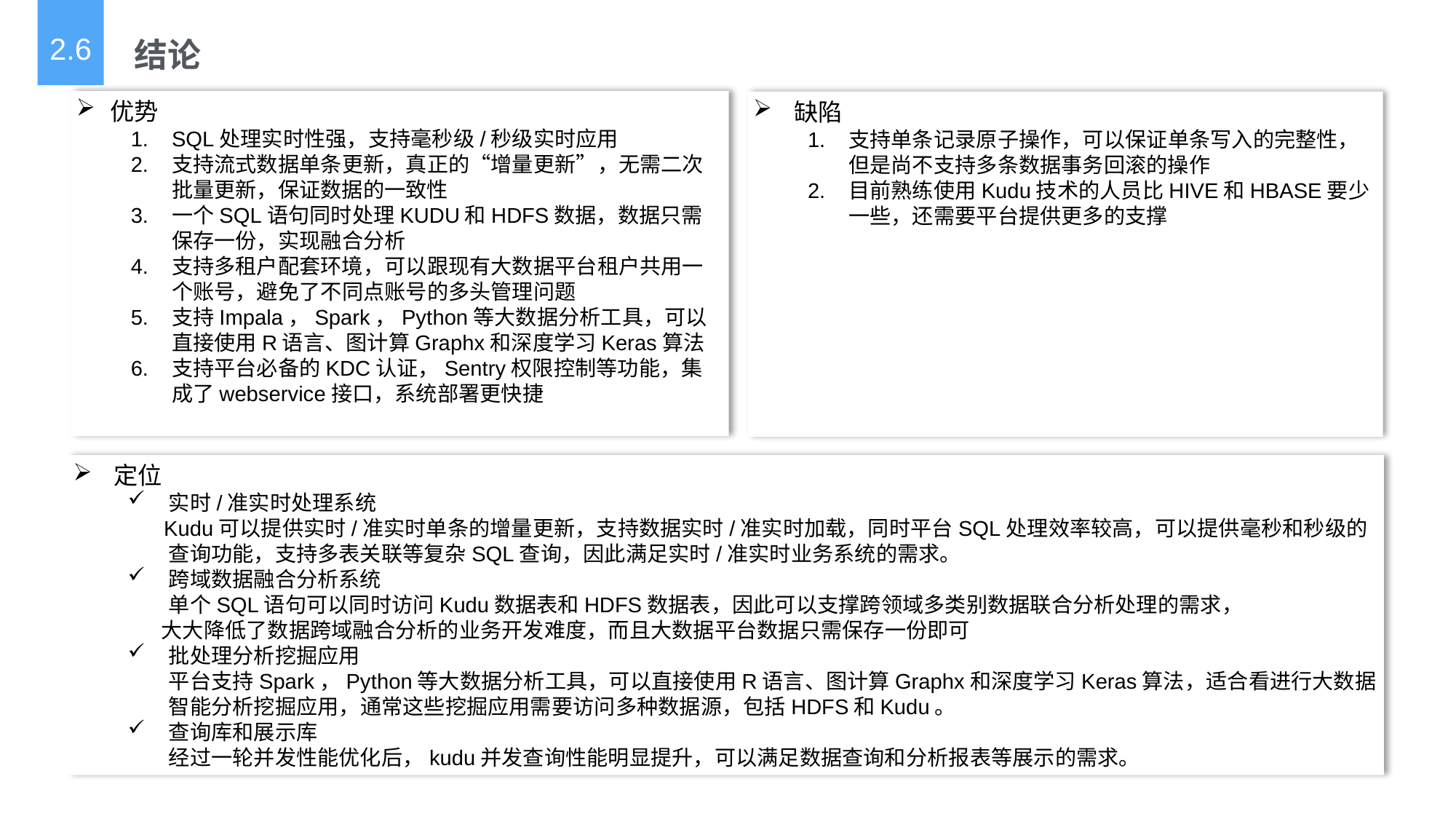

2.6

结论
优势
SQL处理实时性强，支持毫秒级/秒级实时应用
支持流式数据单条更新，真正的“增量更新”，无需二次批量更新，保证数据的一致性
一个SQL语句同时处理KUDU和HDFS数据，数据只需保存一份，实现融合分析
支持多租户配套环境，可以跟现有大数据平台租户共用一个账号，避免了不同点账号的多头管理问题
支持Impala，Spark，Python等大数据分析工具，可以直接使用R语言、图计算Graphx和深度学习Keras算法
支持平台必备的KDC认证，Sentry权限控制等功能，集成了webservice接口，系统部署更快捷

缺陷
支持单条记录原子操作，可以保证单条写入的完整性，但是尚不支持多条数据事务回滚的操作
目前熟练使用Kudu技术的人员比HIVE和HBASE要少一些，还需要平台提供更多的支撑

定位
实时/准实时处理系统
      Kudu可以提供实时/准实时单条的增量更新，支持数据实时/准实时加载，同时平台SQL处理效率较高，可以提供毫秒和秒级的查询功能，支持多表关联等复杂SQL查询，因此满足实时/准实时业务系统的需求。
跨域数据融合分析系统
	单个SQL语句可以同时访问Kudu数据表和HDFS数据表，因此可以支撑跨领域多类别数据联合分析处理的需求，
      大大降低了数据跨域融合分析的业务开发难度，而且大数据平台数据只需保存一份即可
批处理分析挖掘应用
	平台支持Spark，Python等大数据分析工具，可以直接使用R语言、图计算Graphx和深度学习Keras算法，适合看进行大数据智能分析挖掘应用，通常这些挖掘应用需要访问多种数据源，包括HDFS和Kudu。
查询库和展示库
	经过一轮并发性能优化后，kudu并发查询性能明显提升，可以满足数据查询和分析报表等展示的需求。